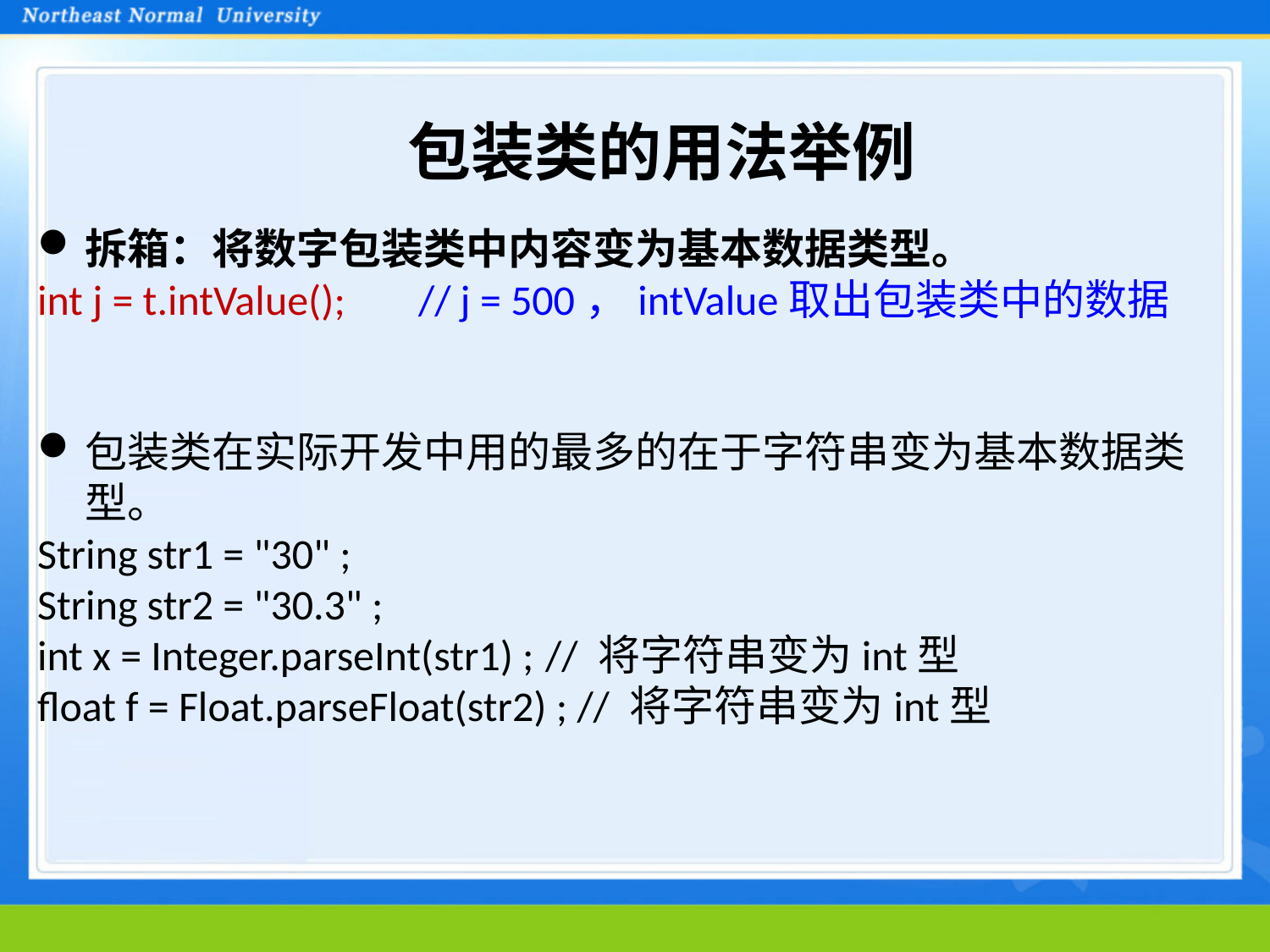

包装类的用法举例
拆箱：将数字包装类中内容变为基本数据类型。
int j = t.intValue();	// j = 500，intValue取出包装类中的数据

包装类在实际开发中用的最多的在于字符串变为基本数据类型。
String str1 = "30" ;
String str2 = "30.3" ;
int x = Integer.parseInt(str1) ;	// 将字符串变为int型
float f = Float.parseFloat(str2) ; // 将字符串变为int型